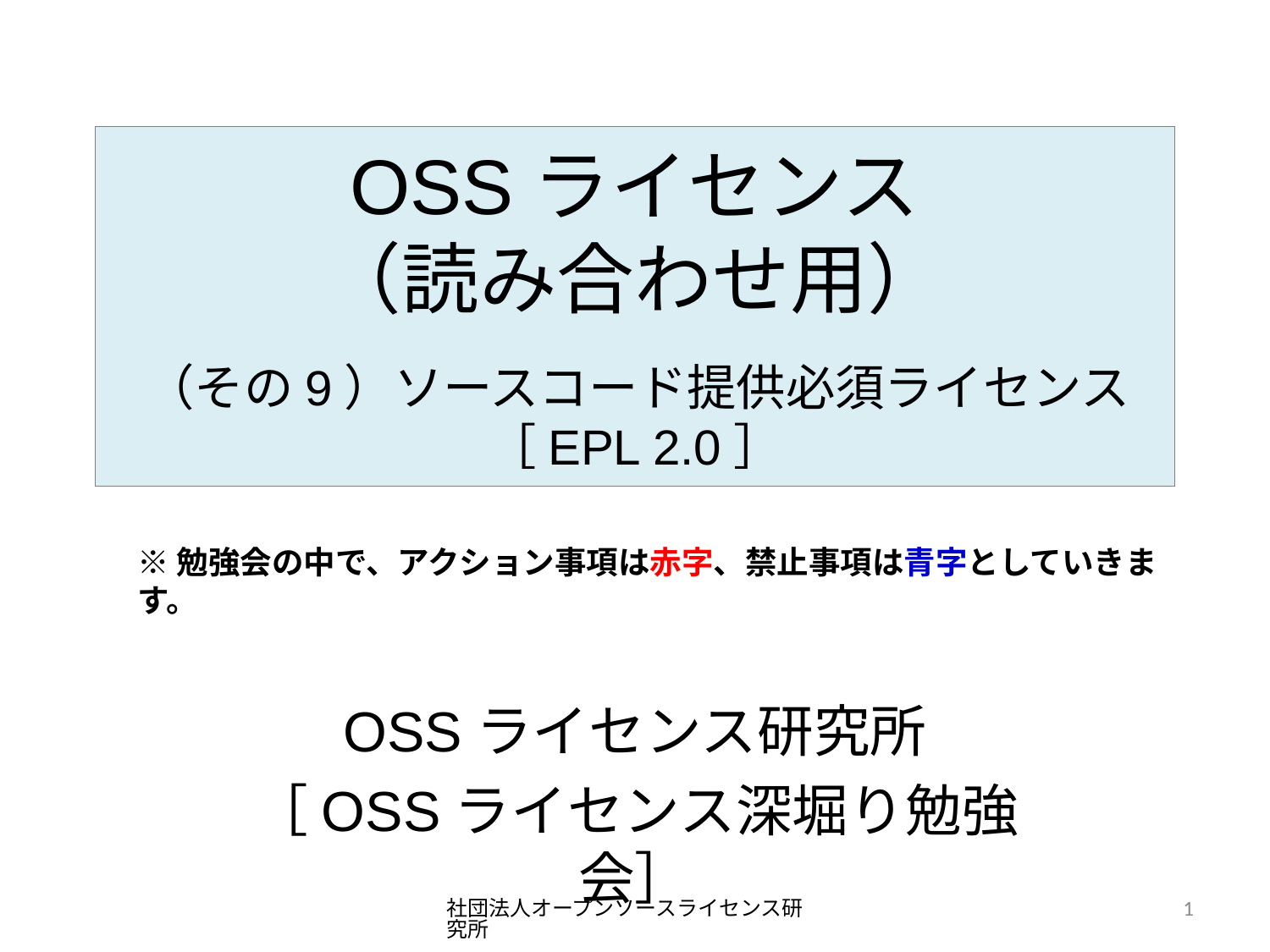

# OSSライセンス （読み合わせ用） （その9）ソースコード提供必須ライセンス ［EPL 2.0］
※勉強会の中で、アクション事項は赤字、禁止事項は青字としていきます。
OSSライセンス研究所
［OSSライセンス深堀り勉強会］
社団法人オープンソースライセンス研究所
1